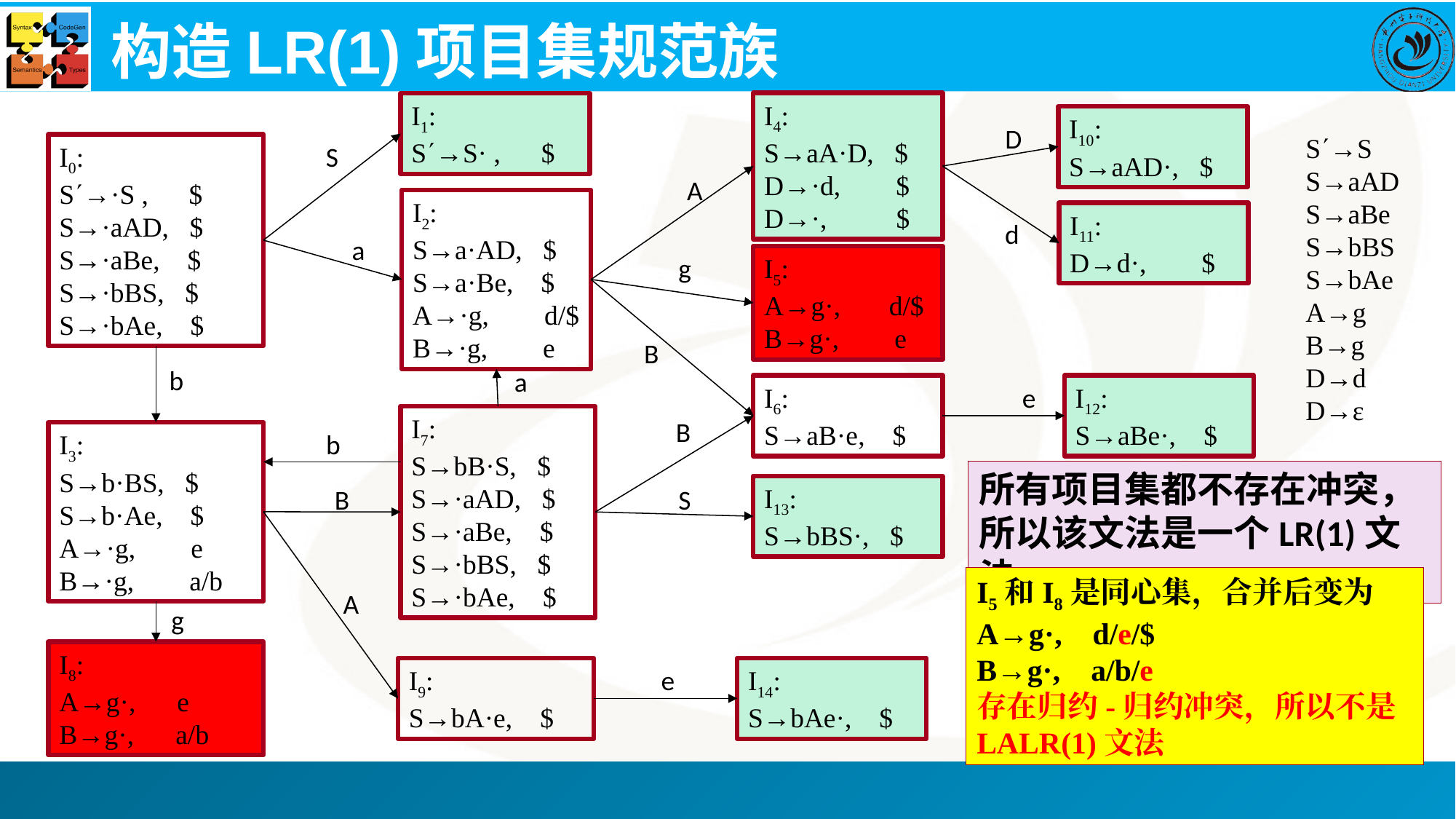

# 构造LR(1)项目集规范族
I4:
S→aA·D,   $
D→·d,        $
D→·,          $
I1:
S′→S· ,  	   $
I10:
S→aAD·,   $
D
S′→S
S→aAD
S→aBe
S→bBS
S→bAe
A→g
B→g
D→d
D→ε
I0:
S′→·S ,  	   $
S→·aAD,   $
S→·aBe,    $
S→·bBS,   $
S→·bAe,    $
S
A
I2:
S→a·AD,   $
S→a·Be,    $
A→·g,        d/$
B→·g,        e
I11:
D→d·,        $
d
a
g
I5:
A→g·,       d/$
B→g·,        e
B
b
a
e
I12:
S→aBe·,    $
I6:
S→aB·e,    $
I7:
S→bB·S,   $
S→·aAD,   $
S→·aBe,    $
S→·bBS,   $
S→·bAe,    $
B
I3:
S→b·BS,   $
S→b·Ae,    $
A→·g,        e
B→·g,        a/b
b
所有项目集都不存在冲突，所以该文法是一个LR(1)文法
I13:
S→bBS·,   $
B
S
I5和I8是同心集，合并后变为
A→g·,    d/e/$
B→g·,    a/b/e
存在归约-归约冲突，所以不是LALR(1)文法
A
g
I8:
A→g·,      e
B→g·,      a/b
e
I9:
S→bA·e,    $
I14:
S→bAe·,    $